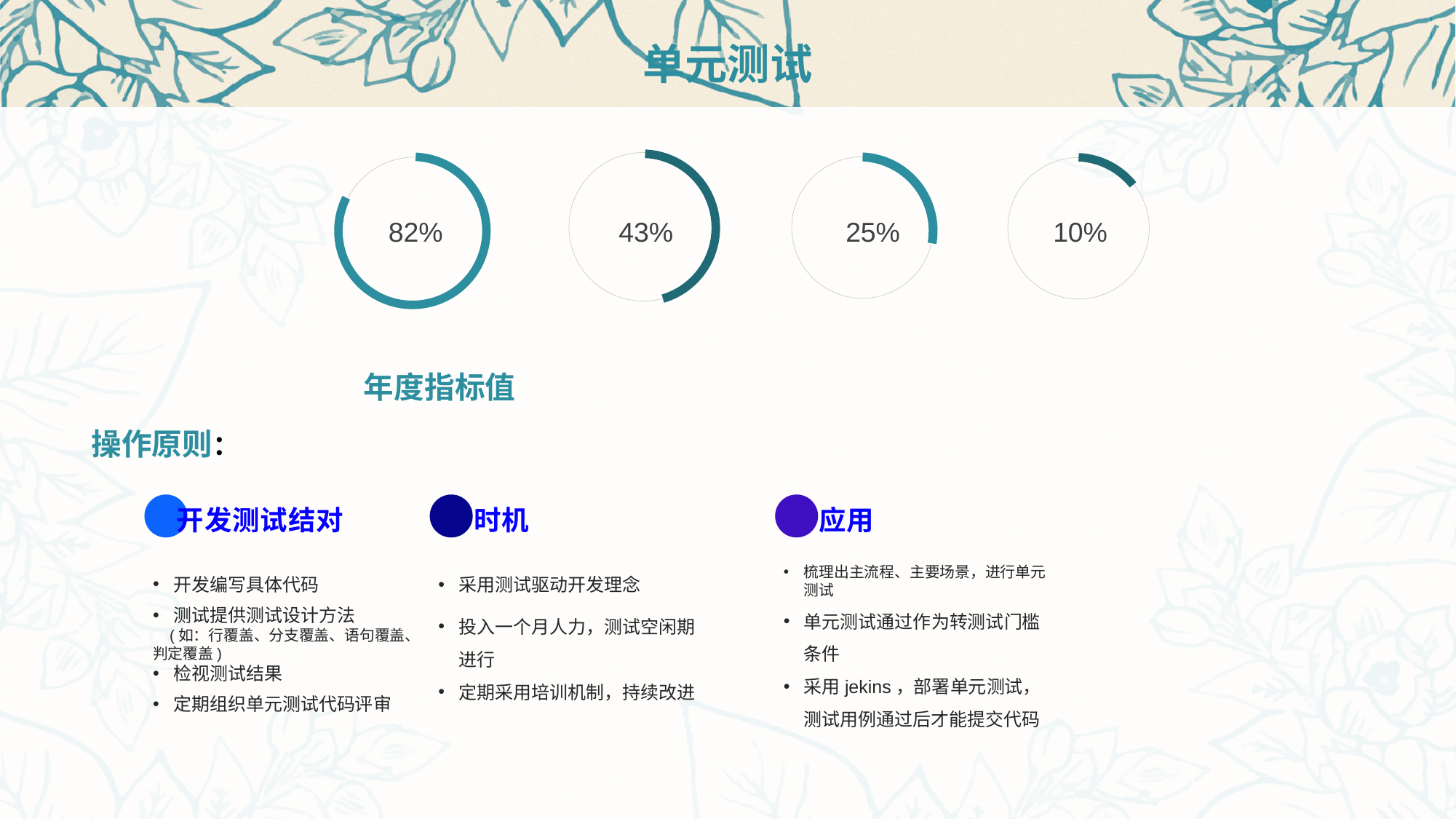

# 单元测试

82%
43%
25%
10%
年度指标值
操作原则：

开发测试结对
时机
应用
采用测试驱动开发理念
投入一个月人力，测试空闲期进行
定期采用培训机制，持续改进
梳理出主流程、主要场景，进行单元测试
单元测试通过作为转测试门槛条件
采用jekins，部署单元测试，测试用例通过后才能提交代码

开发编写具体代码
测试提供测试设计方法
    (如：行覆盖、分支覆盖、语句覆盖、判定覆盖)
检视测试结果
定期组织单元测试代码评审